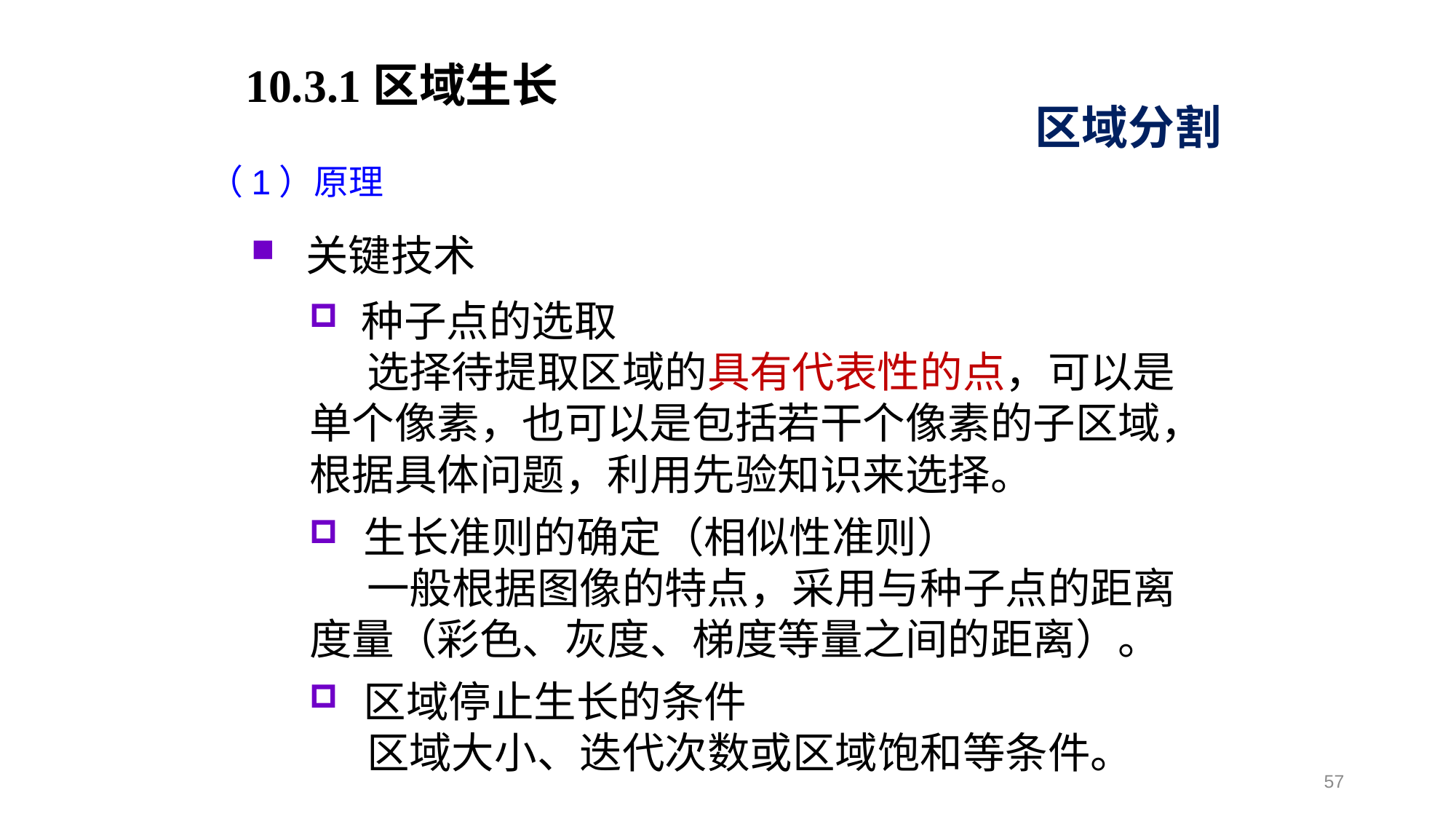

10.3.1区域生长
区域分割
（1）原理
关键技术
种子点的选取
     选择待提取区域的具有代表性的点，可以是单个像素，也可以是包括若干个像素的子区域，根据具体问题，利用先验知识来选择。
生长准则的确定（相似性准则）
     一般根据图像的特点，采用与种子点的距离度量（彩色、灰度、梯度等量之间的距离）。
区域停止生长的条件
     区域大小、迭代次数或区域饱和等条件。
57